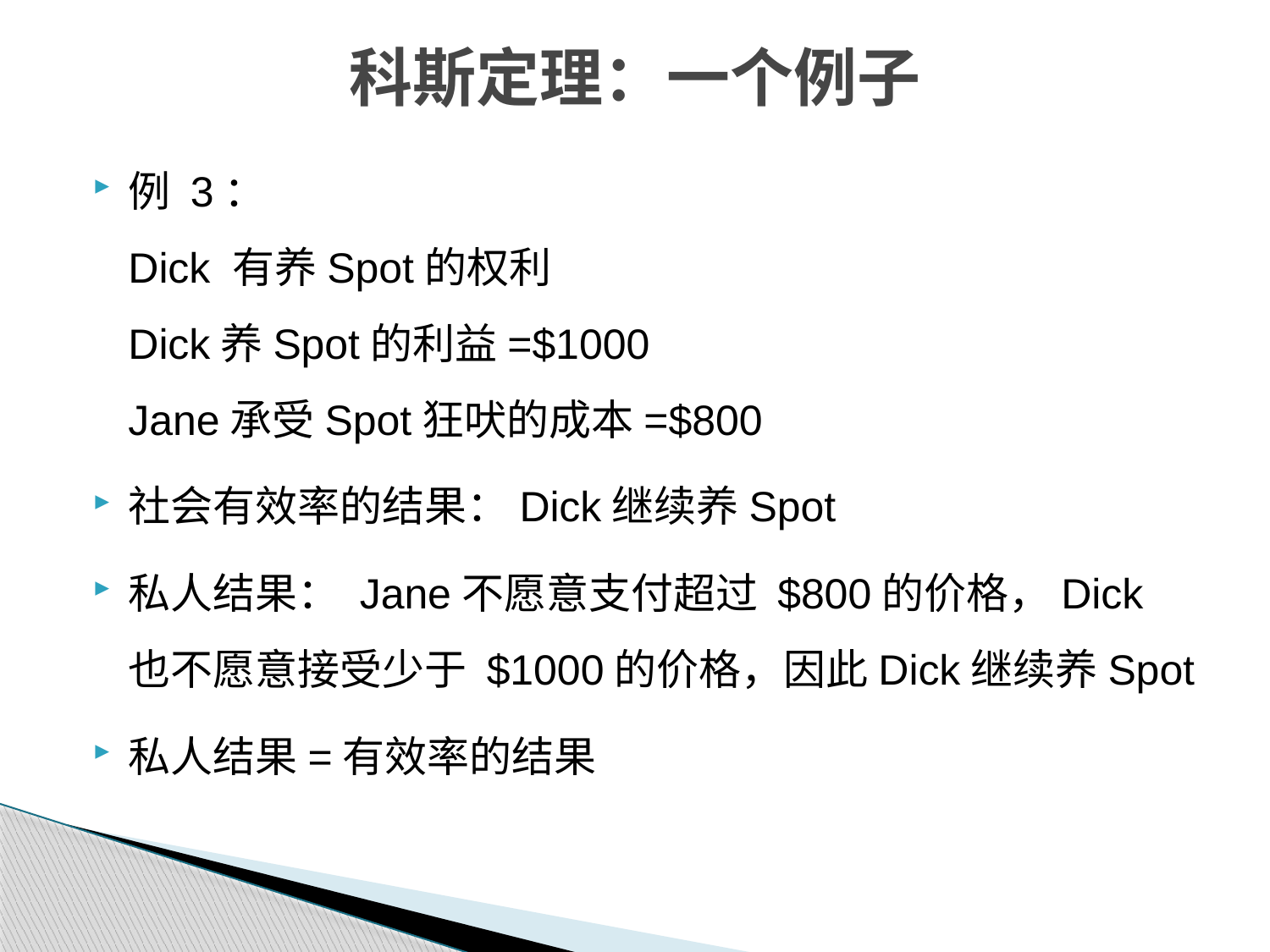

科斯定理：一个例子
例 3：
Dick 有养Spot的权利
Dick养Spot的利益=$1000
Jane承受Spot狂吠的成本=$800
社会有效率的结果：Dick继续养Spot
私人结果： Jane不愿意支付超过 $800的价格，Dick也不愿意接受少于 $1000的价格，因此Dick继续养Spot
私人结果=有效率的结果